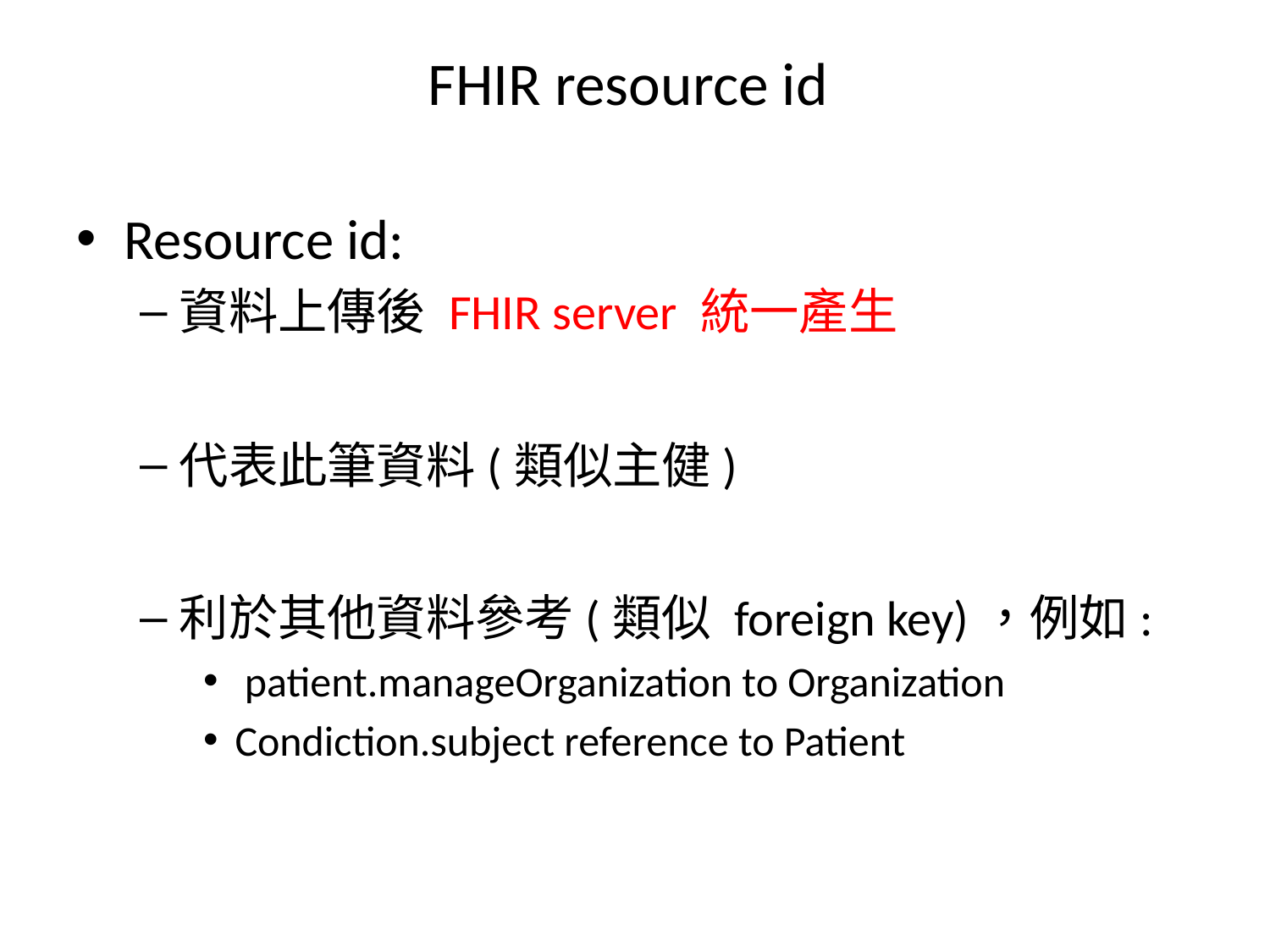

# FHIR resource id
Resource id:
資料上傳後 FHIR server 統一產生

代表此筆資料(類似主健)

利於其他資料參考(類似 foreign key)，例如:
 patient.manageOrganization to Organization
Condiction.subject reference to Patient